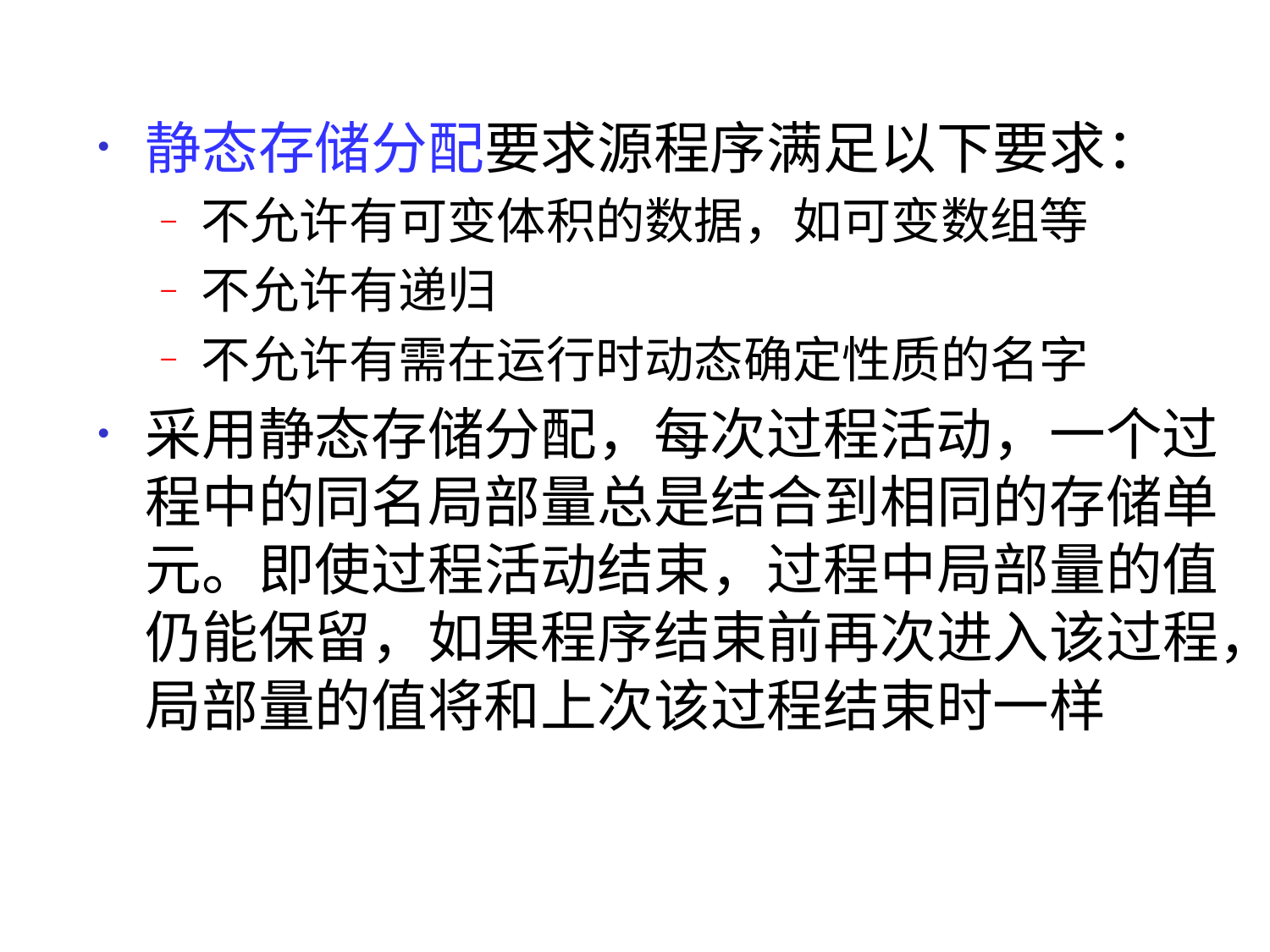

静态存储分配要求源程序满足以下要求：
不允许有可变体积的数据，如可变数组等
不允许有递归
不允许有需在运行时动态确定性质的名字
采用静态存储分配，每次过程活动，一个过程中的同名局部量总是结合到相同的存储单元。即使过程活动结束，过程中局部量的值仍能保留，如果程序结束前再次进入该过程，局部量的值将和上次该过程结束时一样
21